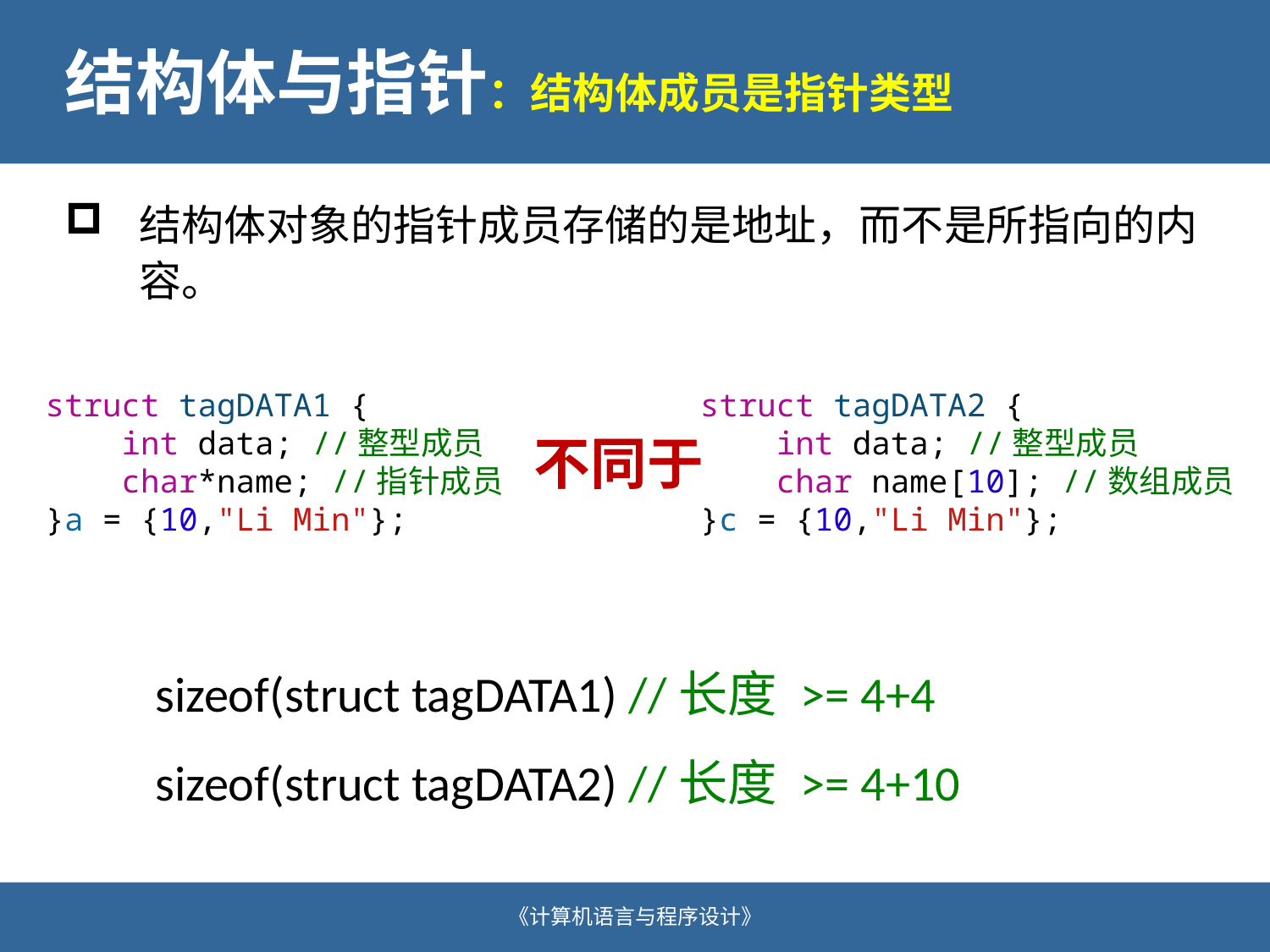

# 结构体与指针：结构体成员是指针类型
结构体对象的指针成员存储的是地址，而不是所指向的内容。
struct tagDATA2 {
    int data; //整型成员
    char name[10]; //数组成员
}c = {10,"Li Min"};
struct tagDATA1 {
    int data; //整型成员
    char*name; //指针成员
}a = {10,"Li Min"};
不同于
sizeof(struct tagDATA1) //长度 >= 4+4
sizeof(struct tagDATA2) //长度 >= 4+10

《计算机语言与程序设计》
28